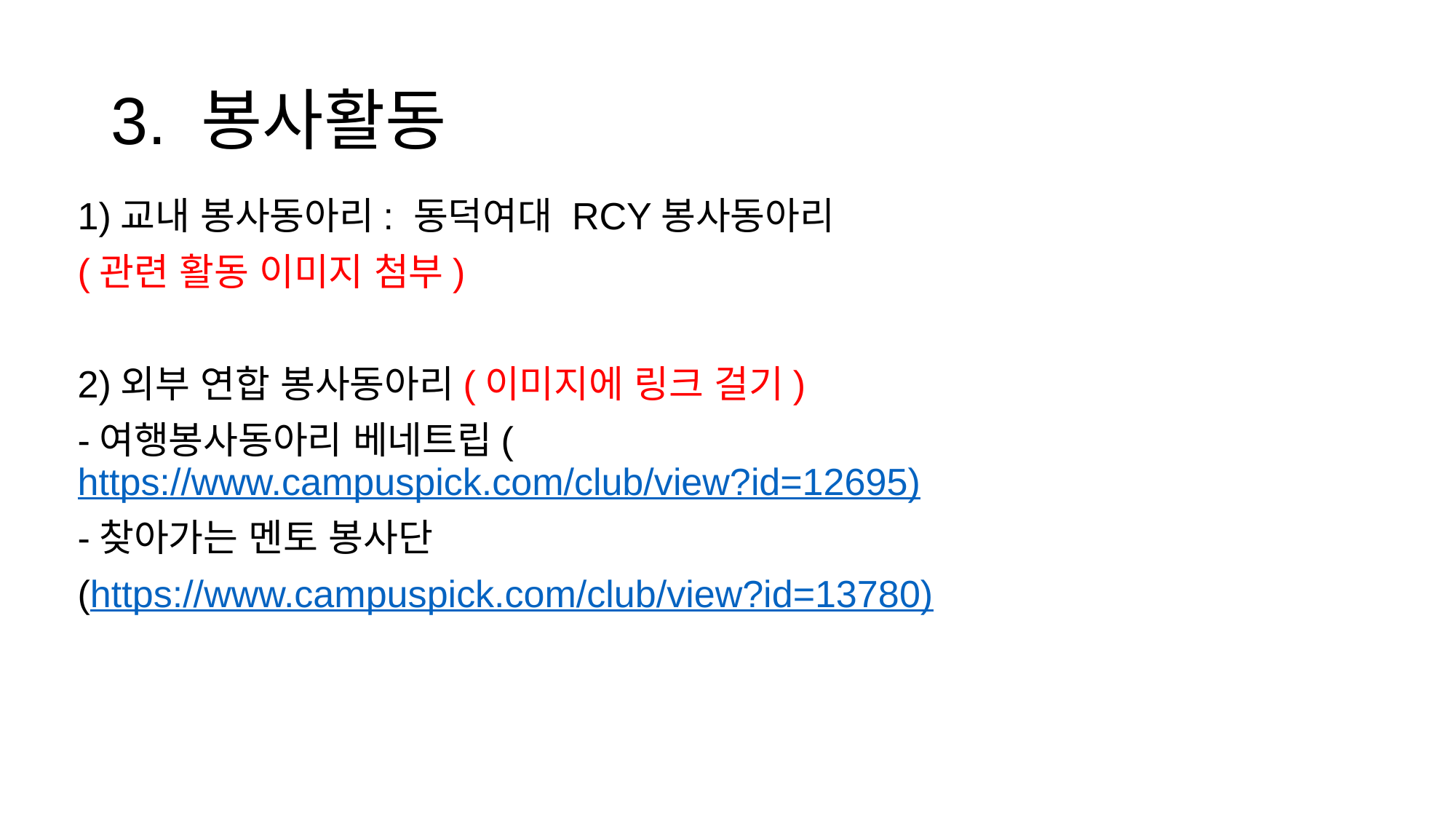

# 3. 봉사활동
1)교내 봉사동아리: 동덕여대 RCY봉사동아리
(관련 활동 이미지 첨부)

2)외부 연합 봉사동아리(이미지에 링크 걸기)
-여행봉사동아리 베네트립(https://www.campuspick.com/club/view?id=12695)
-찾아가는 멘토 봉사단
(https://www.campuspick.com/club/view?id=13780)